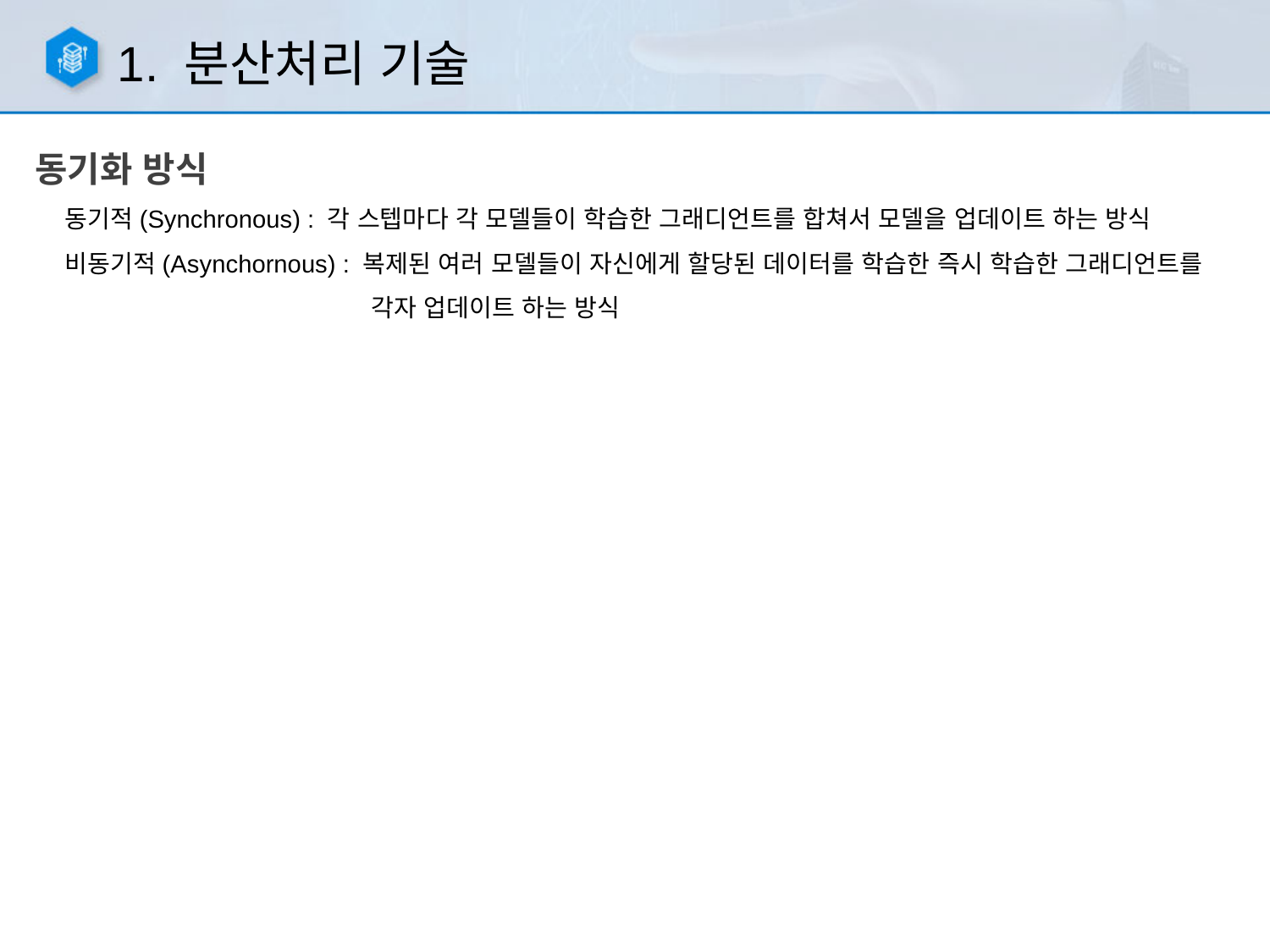

1. 분산처리 기술
동기화 방식
동기적(Synchronous) : 각 스텝마다 각 모델들이 학습한 그래디언트를 합쳐서 모델을 업데이트 하는 방식
비동기적(Asynchornous) : 복제된 여러 모델들이 자신에게 할당된 데이터를 학습한 즉시 학습한 그래디언트를
                                           각자 업데이트 하는 방식